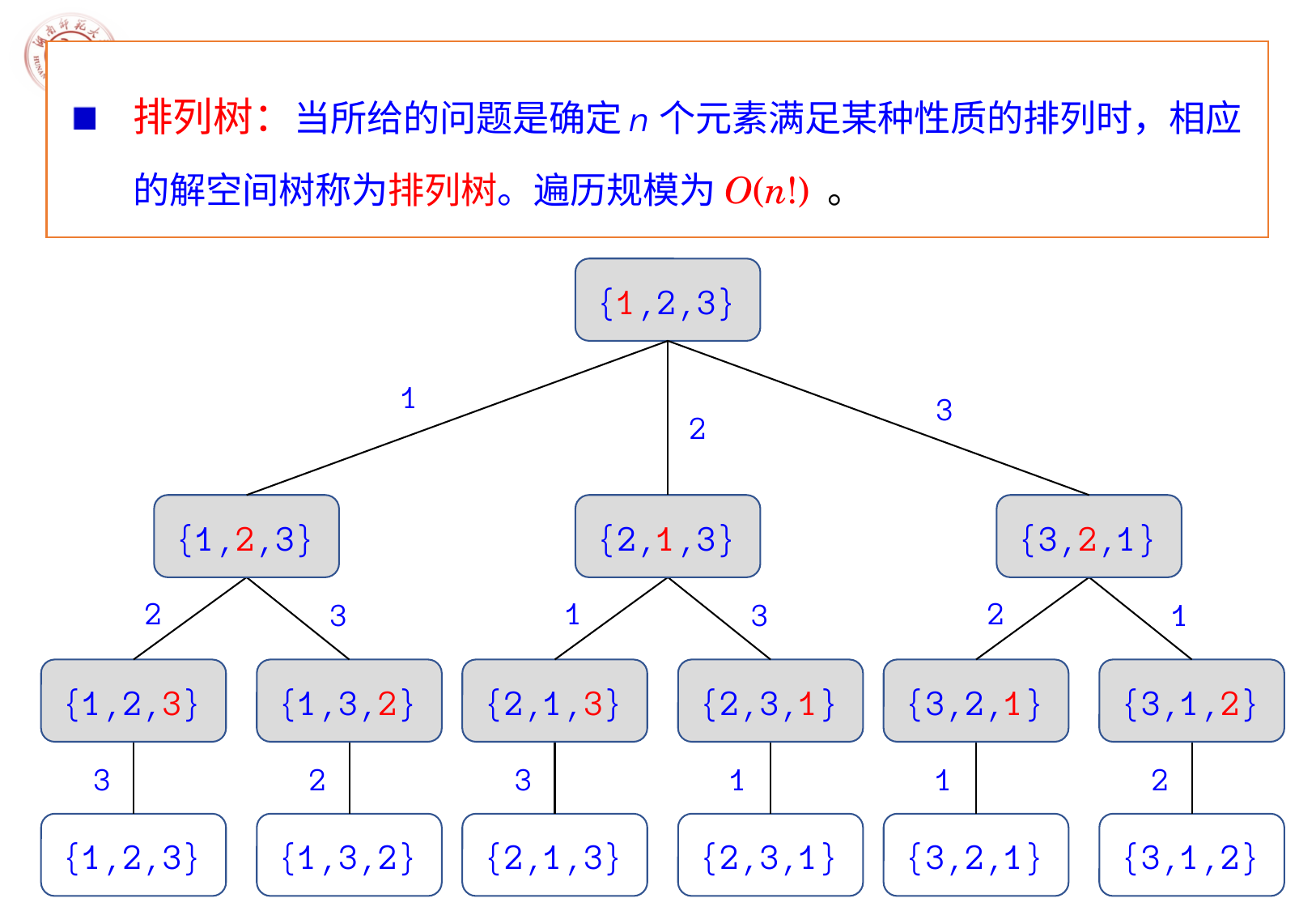

排列树：当所给的问题是确定n个元素满足某种性质的排列时，相应的解空间树称为排列树。遍历规模为O(n!) 。
{1,2,3}
1
{1,2,3}
2
{2,1,3}
3
{3,2,1}
2
{1,2,3}
3
{1,3,2}
1
{2,1,3}
3
{2,3,1}
2
{3,2,1}
1
{3,1,2}
3
{1,2,3}
2
{1,3,2}
3
{2,1,3}
1
{2,3,1}
1
{3,2,1}
2
{3,1,2}